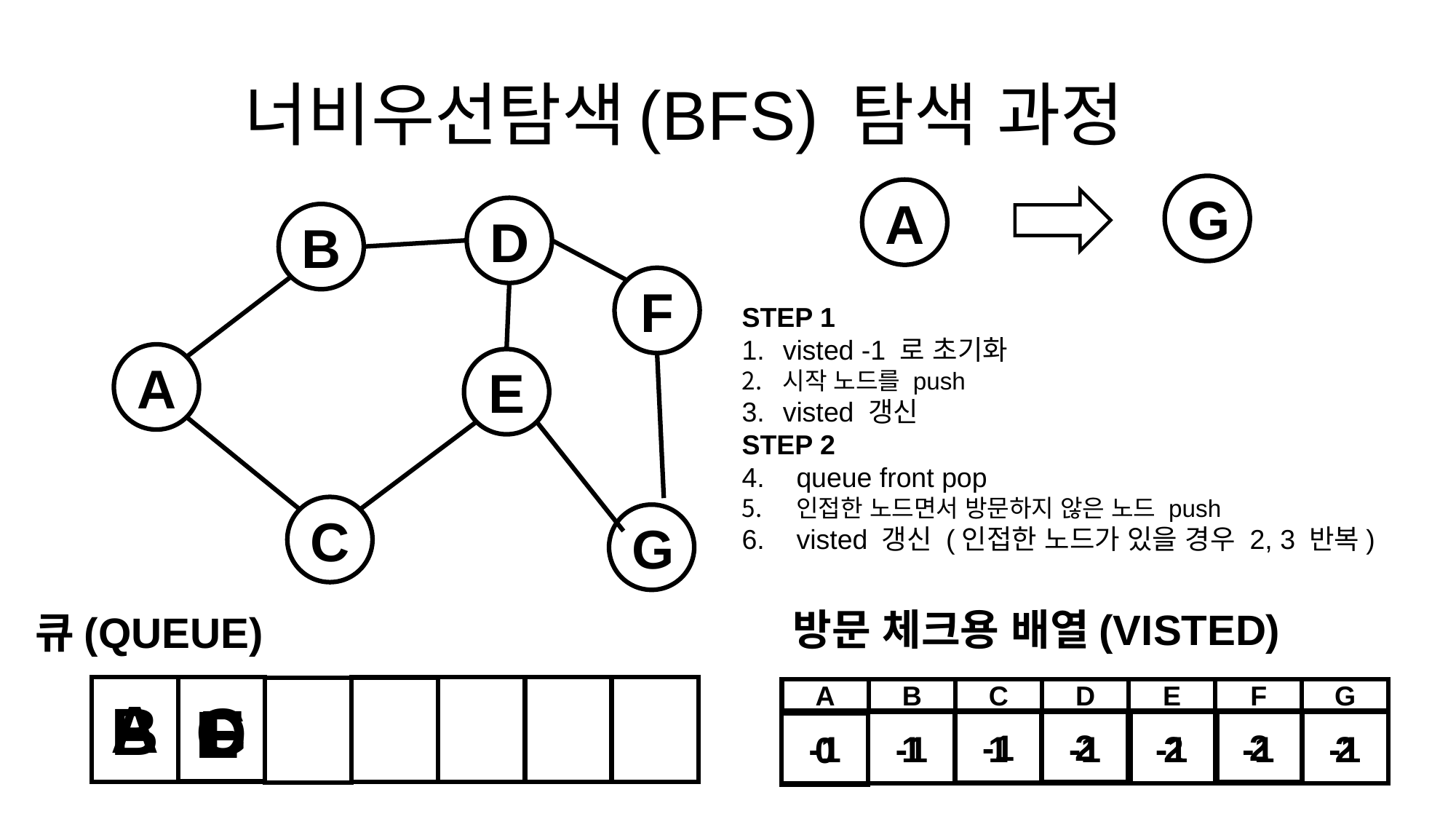

# 너비우선탐색(BFS) 탐색 과정
G
A

D
B
F
STEP 1
visted -1 로 초기화
시작 노드를 push
visted 갱신
STEP 2
queue front pop
인접한 노드면서 방문하지 않은 노드 push
visted 갱신 (인접한 노드가 있을 경우 2, 3 반복)
A
E
C
G
방문 체크용 배열(VISTED)
큐(QUEUE)

A
B
C
D
E
F
G
A
B
C
G
D
F
E
2
2
-1
1
-1
-1
1
-1
-1
2
-1
-1
2
0